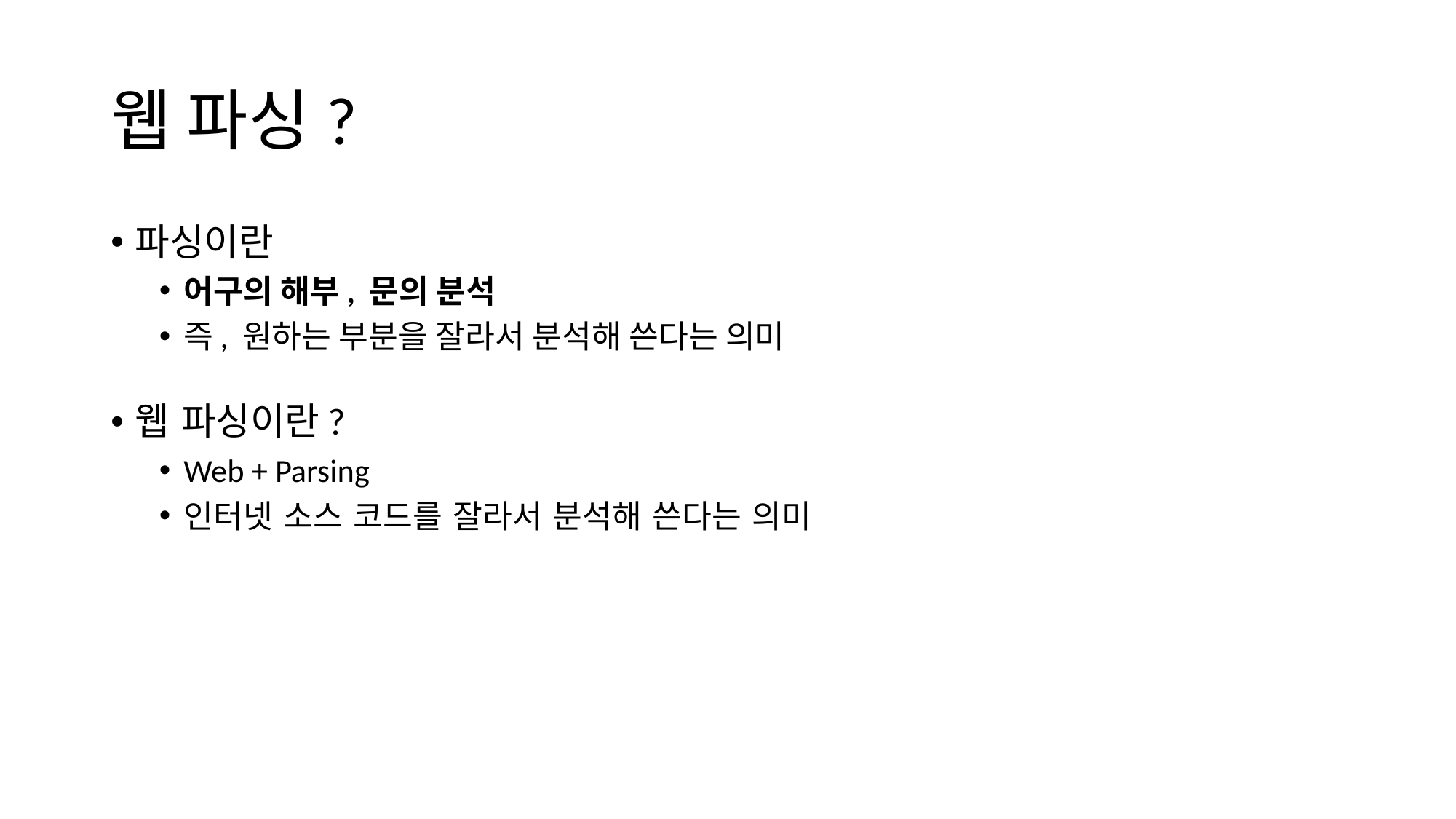

웹 파싱?
파싱이란
어구의 해부, 문의 분석
즉, 원하는 부분을 잘라서 분석해 쓴다는 의미

웹 파싱이란?
Web + Parsing
인터넷 소스 코드를 잘라서 분석해 쓴다는 의미